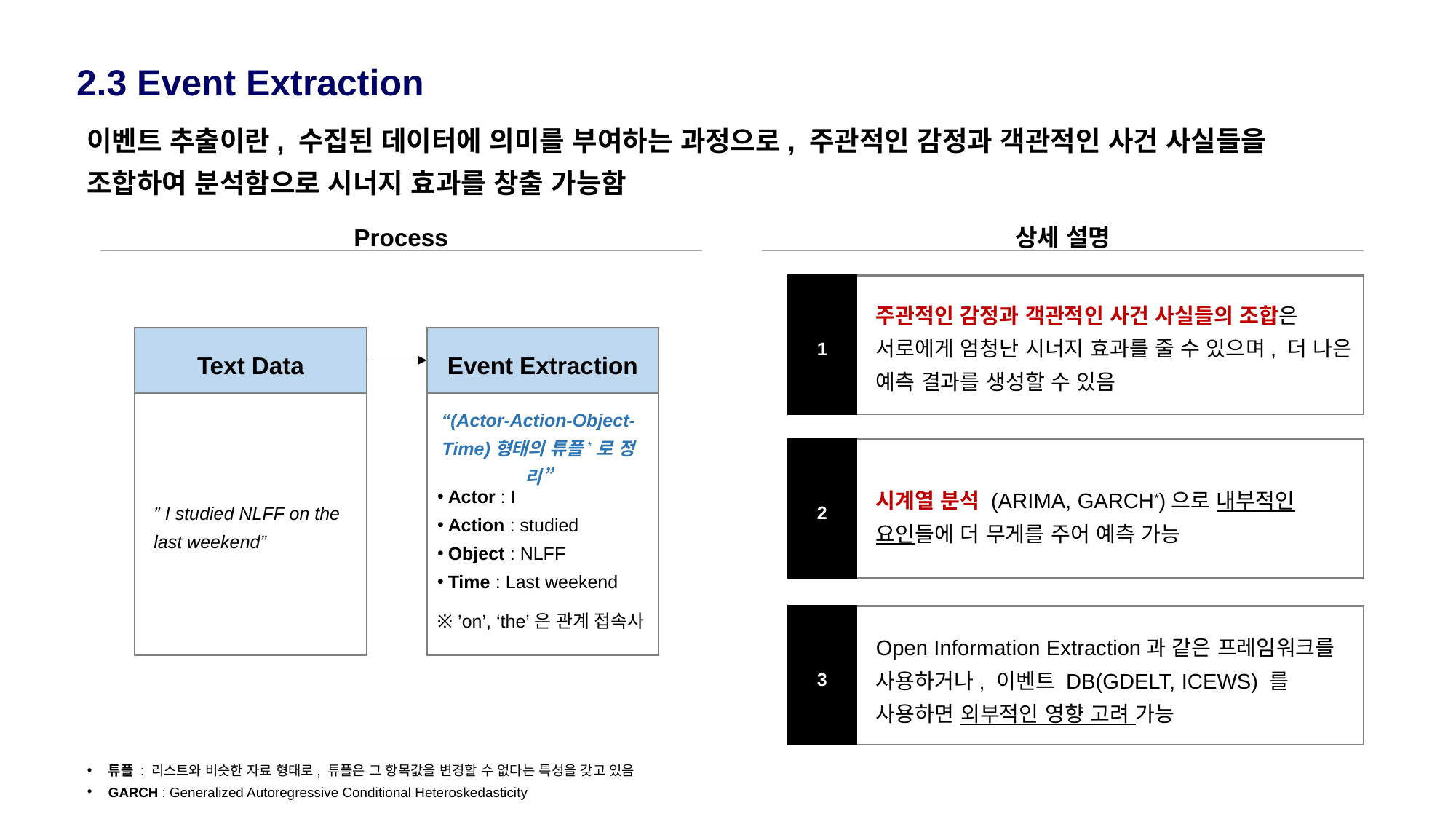

2.3 Event Extraction
이벤트 추출이란, 수집된 데이터에 의미를 부여하는 과정으로, 주관적인 감정과 객관적인 사건 사실들을 조합하여 분석함으로 시너지 효과를 창출 가능함
Process
상세 설명
1

주관적인 감정과 객관적인 사건 사실들의 조합은 서로에게 엄청난 시너지 효과를 줄 수 있으며, 더 나은 예측 결과를 생성할 수 있음
Text Data
Event Extraction

“(Actor-Action-Object-Time)형태의 튜플*로 정리”
2

Actor : I
Action : studied
Object : NLFF
Time : Last weekend
시계열 분석 (ARIMA, GARCH*)으로 내부적인 요인들에 더 무게를 주어 예측 가능
” I studied NLFF on the last weekend”
※ ’on’, ‘the’은 관계 접속사
3

Open Information Extraction과 같은 프레임워크를 사용하거나, 이벤트 DB(GDELT, ICEWS) 를 사용하면 외부적인 영향 고려 가능
튜플 : 리스트와 비슷한 자료 형태로, 튜플은 그 항목값을 변경할 수 없다는 특성을 갖고 있음
GARCH : Generalized Autoregressive Conditional Heteroskedasticity